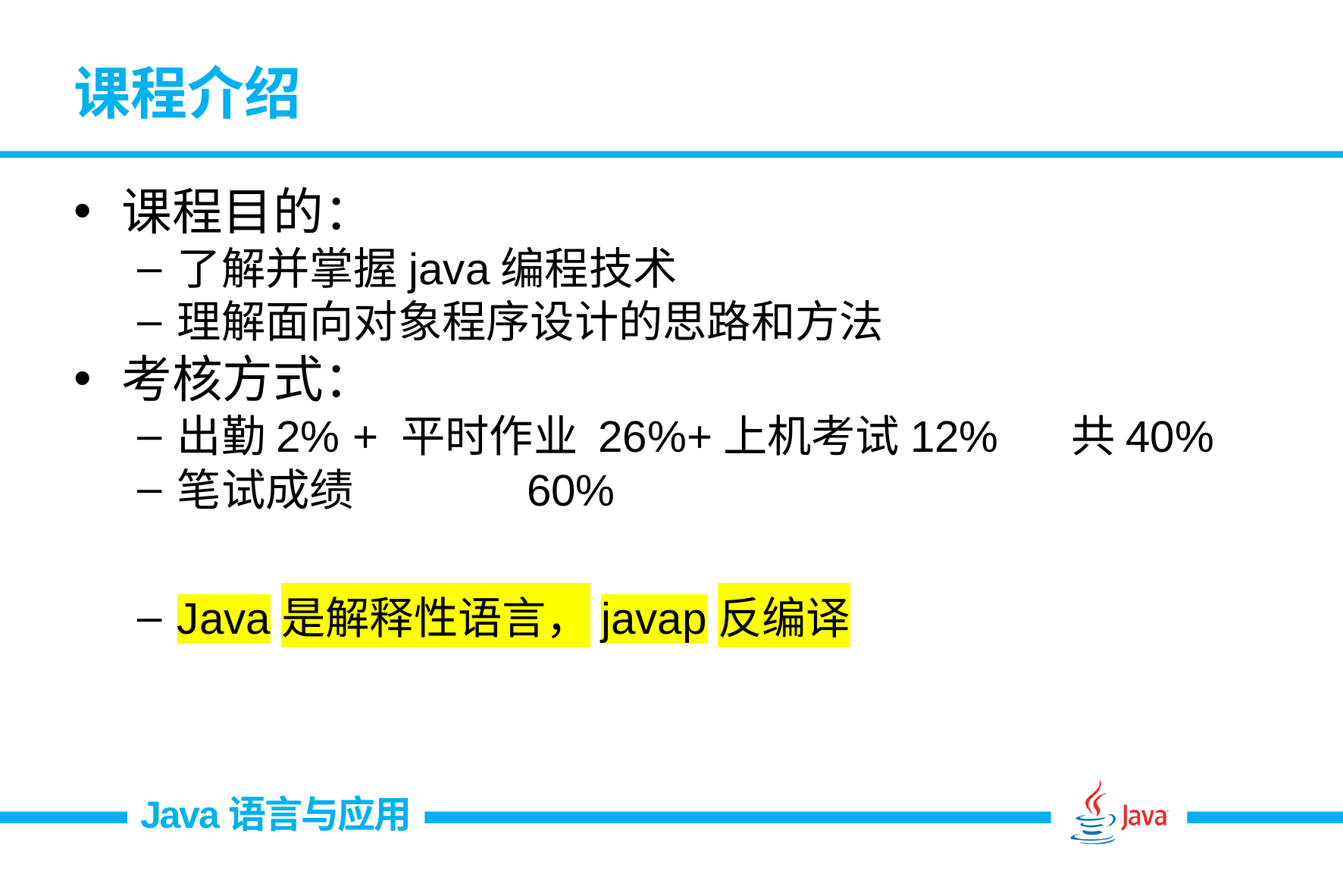

# 课程介绍
课程目的：
了解并掌握java编程技术
理解面向对象程序设计的思路和方法
考核方式：
出勤2% + 平时作业 26%+上机考试12%     共40%
笔试成绩                 60%

Java是解释性语言，javap反编译